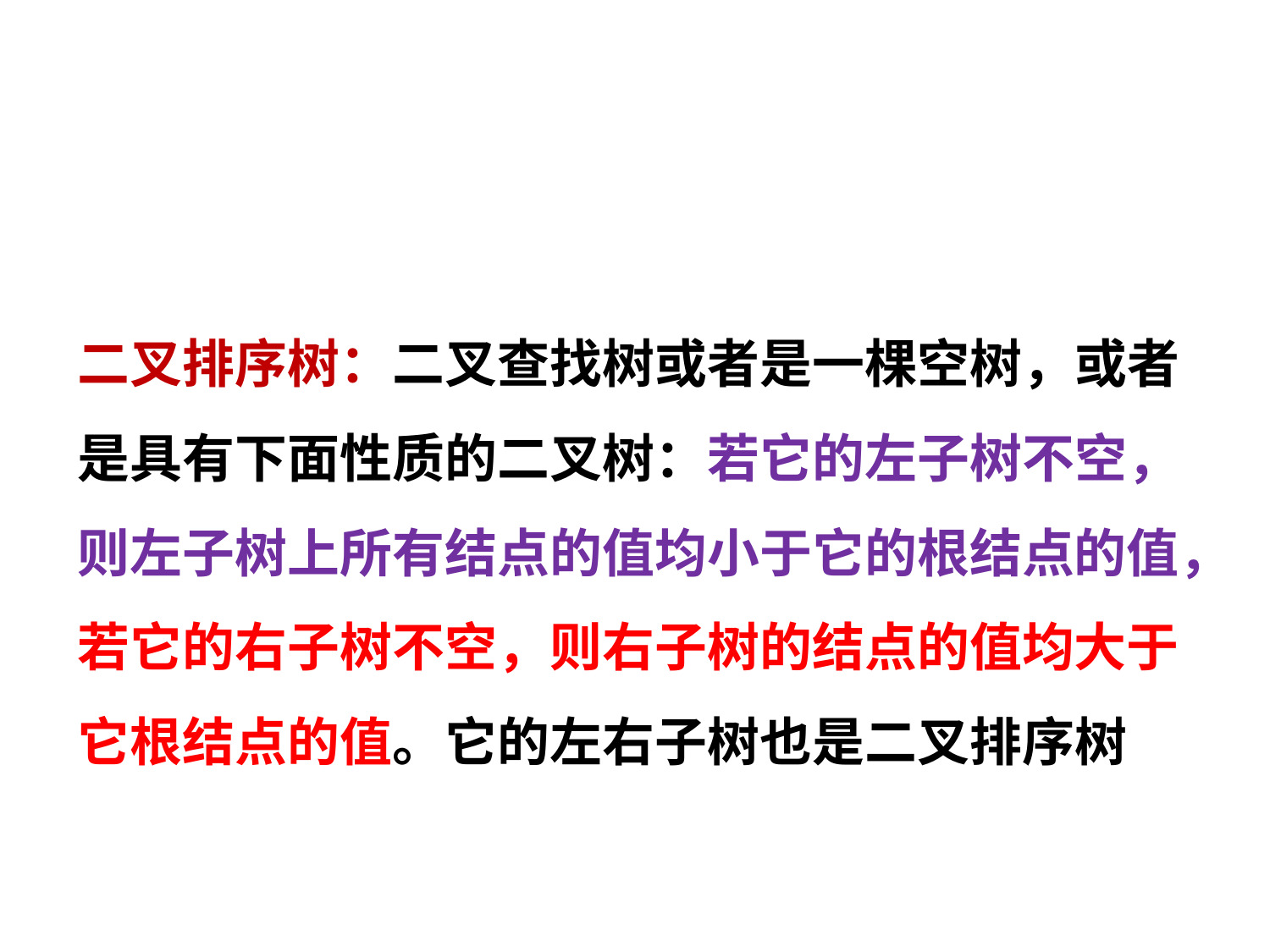

二叉排序树：二叉查找树或者是一棵空树，或者是具有下面性质的二叉树：若它的左子树不空，则左子树上所有结点的值均小于它的根结点的值，若它的右子树不空，则右子树的结点的值均大于它根结点的值。它的左右子树也是二叉排序树